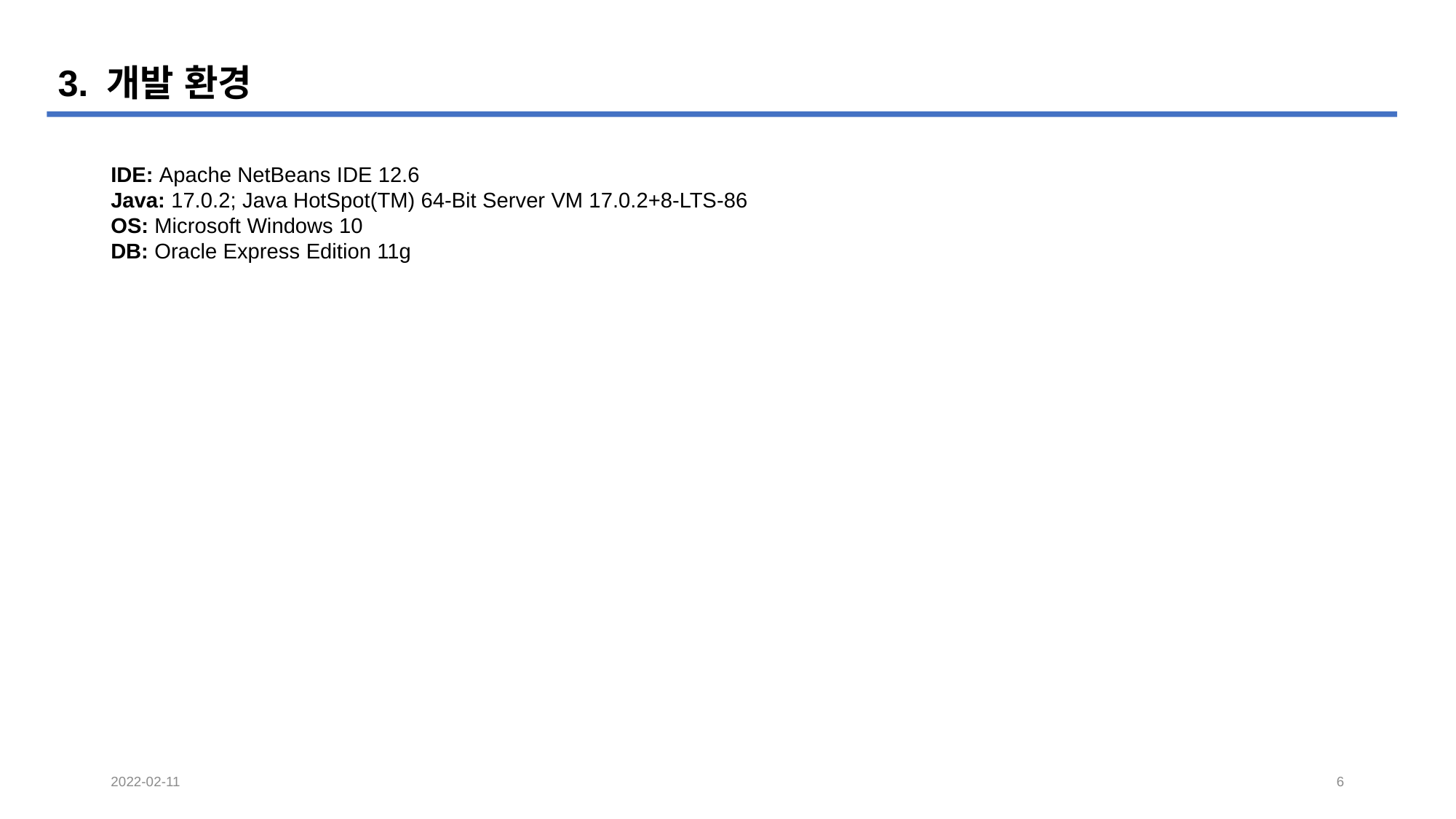

# 3. 개발 환경
IDE: Apache NetBeans IDE 12.6
Java: 17.0.2; Java HotSpot(TM) 64-Bit Server VM 17.0.2+8-LTS-86
OS: Microsoft Windows 10
DB: Oracle Express Edition 11g
2022-02-11
6